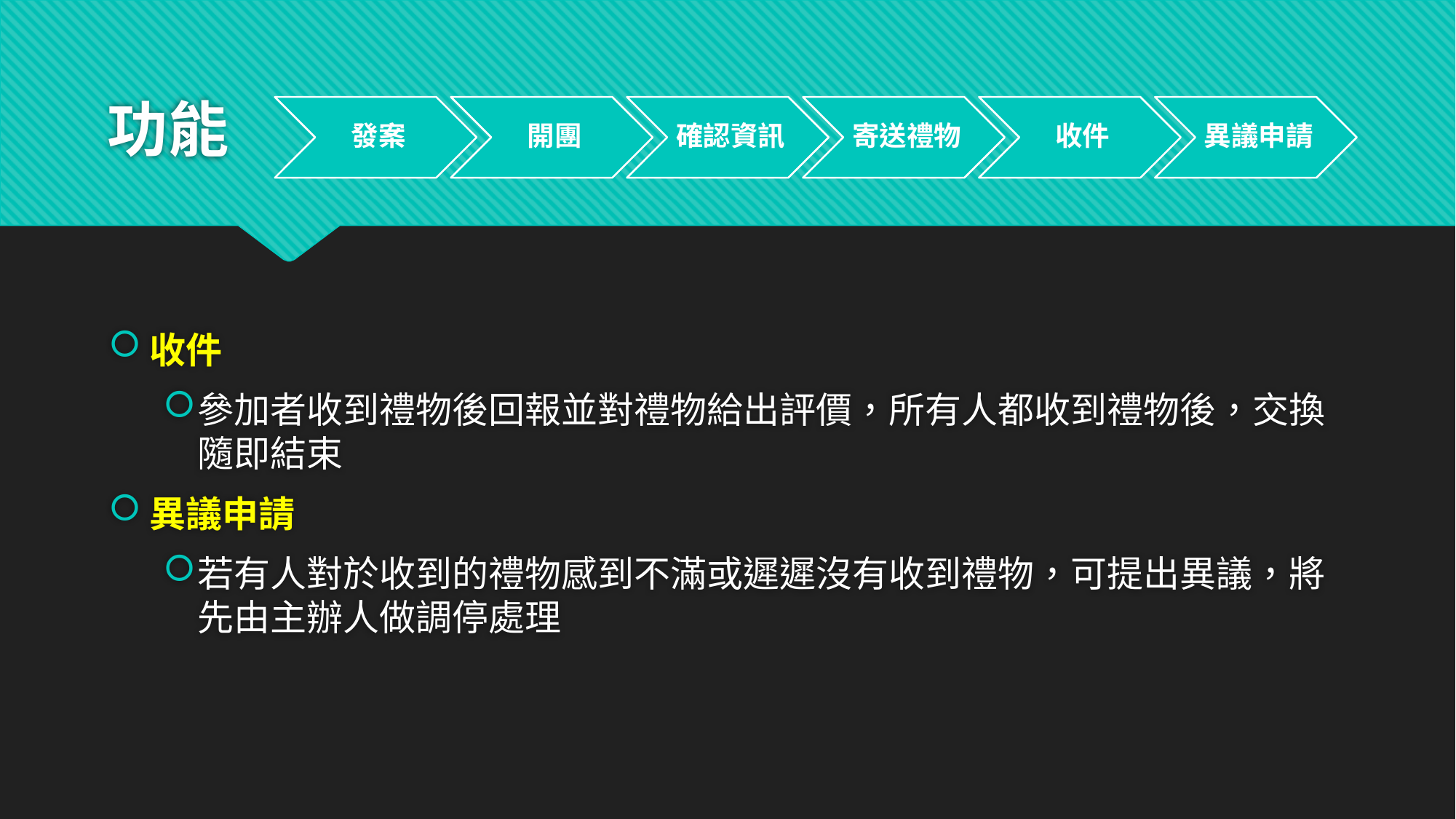

# 功能
發案

開團
確認資訊
寄送禮物
收件
異議申請
收件
參加者收到禮物後回報並對禮物給出評價，所有人都收到禮物後，交換隨即結束
異議申請
若有人對於收到的禮物感到不滿或遲遲沒有收到禮物，可提出異議，將先由主辦人做調停處理